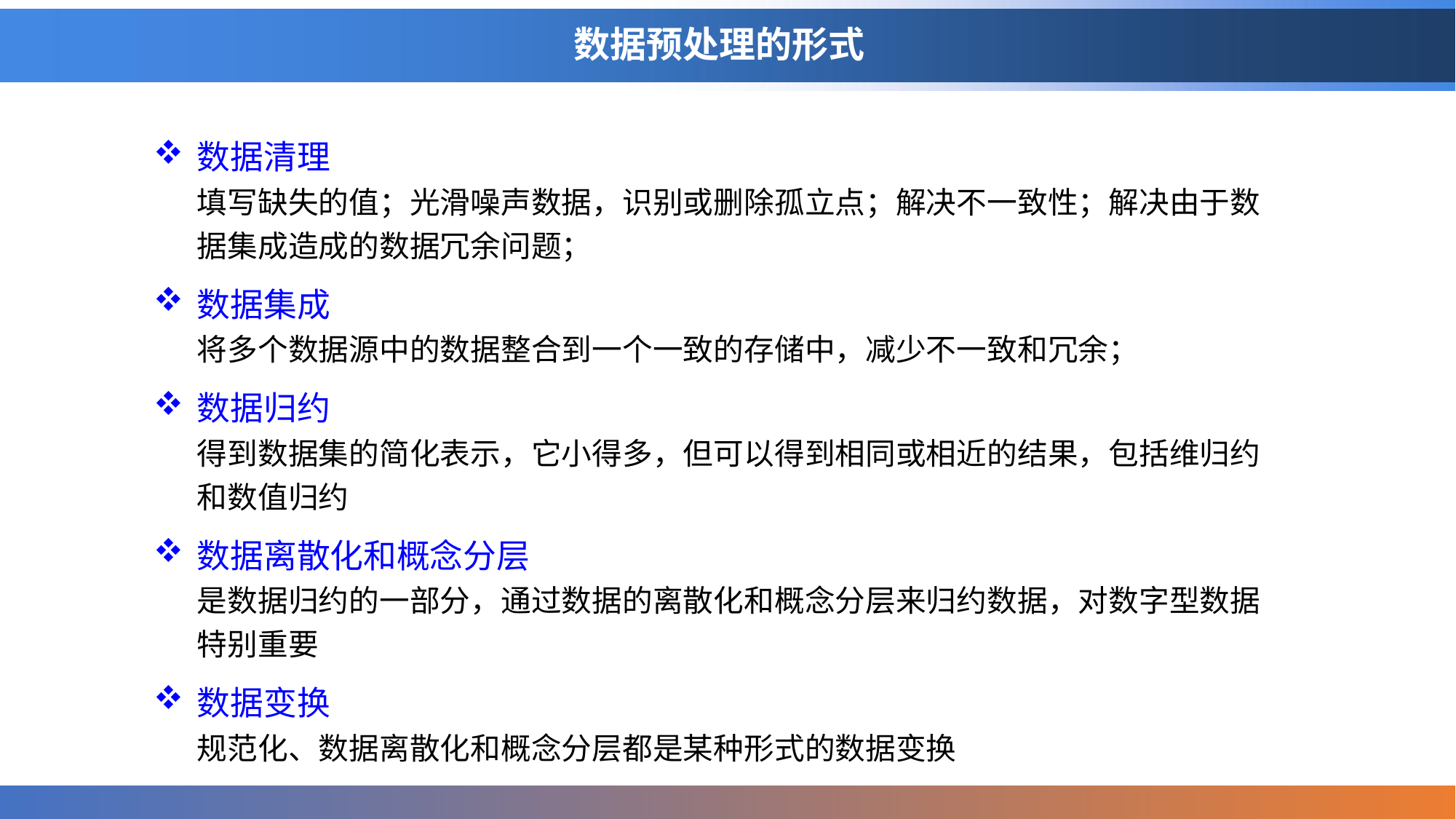

# 数据预处理的形式
数据清理
填写缺失的值；光滑噪声数据，识别或删除孤立点；解决不一致性；解决由于数据集成造成的数据冗余问题；
数据集成
将多个数据源中的数据整合到一个一致的存储中，减少不一致和冗余；
数据归约
得到数据集的简化表示，它小得多，但可以得到相同或相近的结果，包括维归约和数值归约
数据离散化和概念分层
是数据归约的一部分，通过数据的离散化和概念分层来归约数据，对数字型数据特别重要
数据变换
规范化、数据离散化和概念分层都是某种形式的数据变换